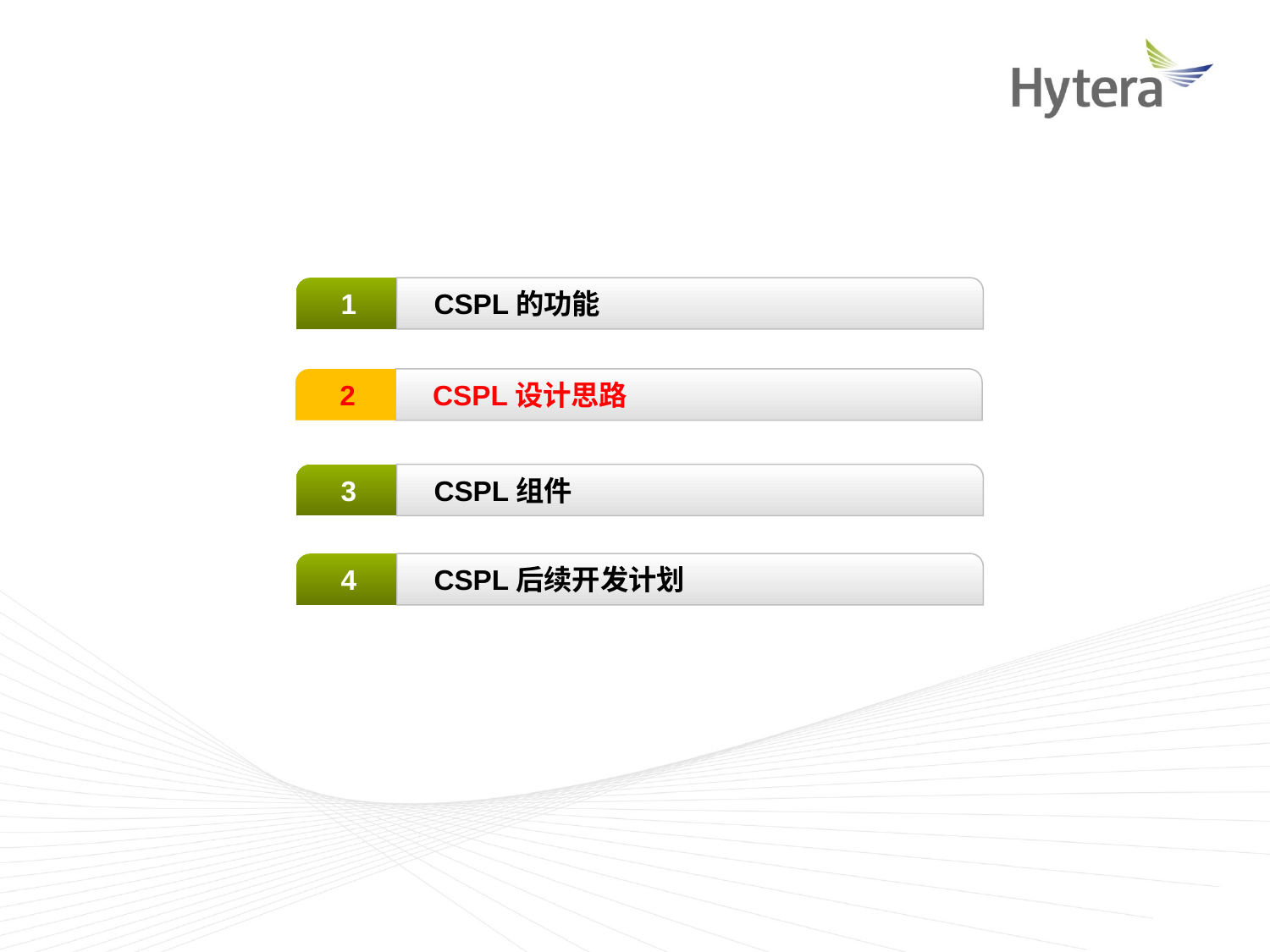

1
CSPL的功能
2
CSPL设计思路
3
CSPL组件
4
CSPL后续开发计划